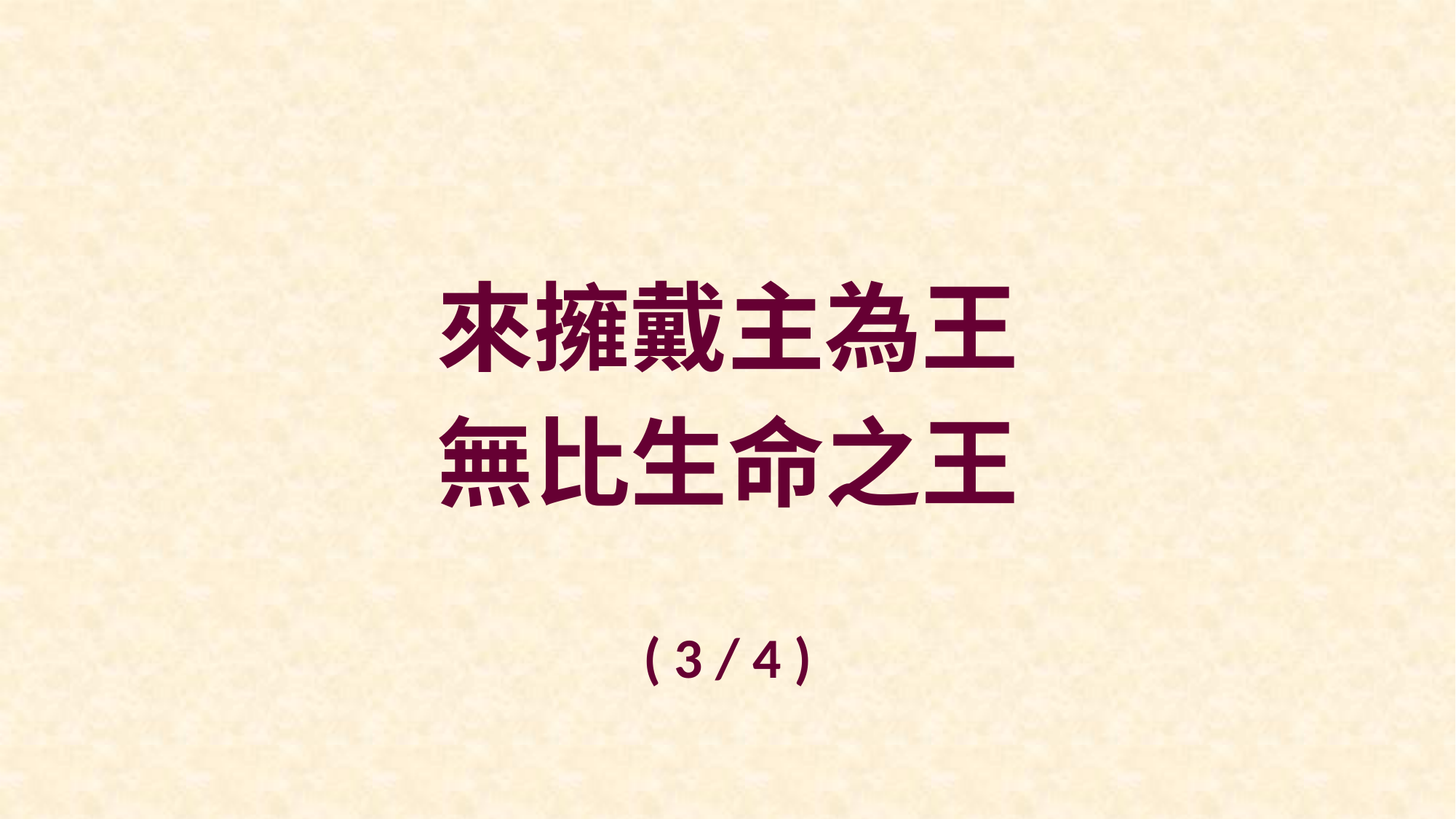

來擁戴主為王
無比生命之王
( 3 / 4 )